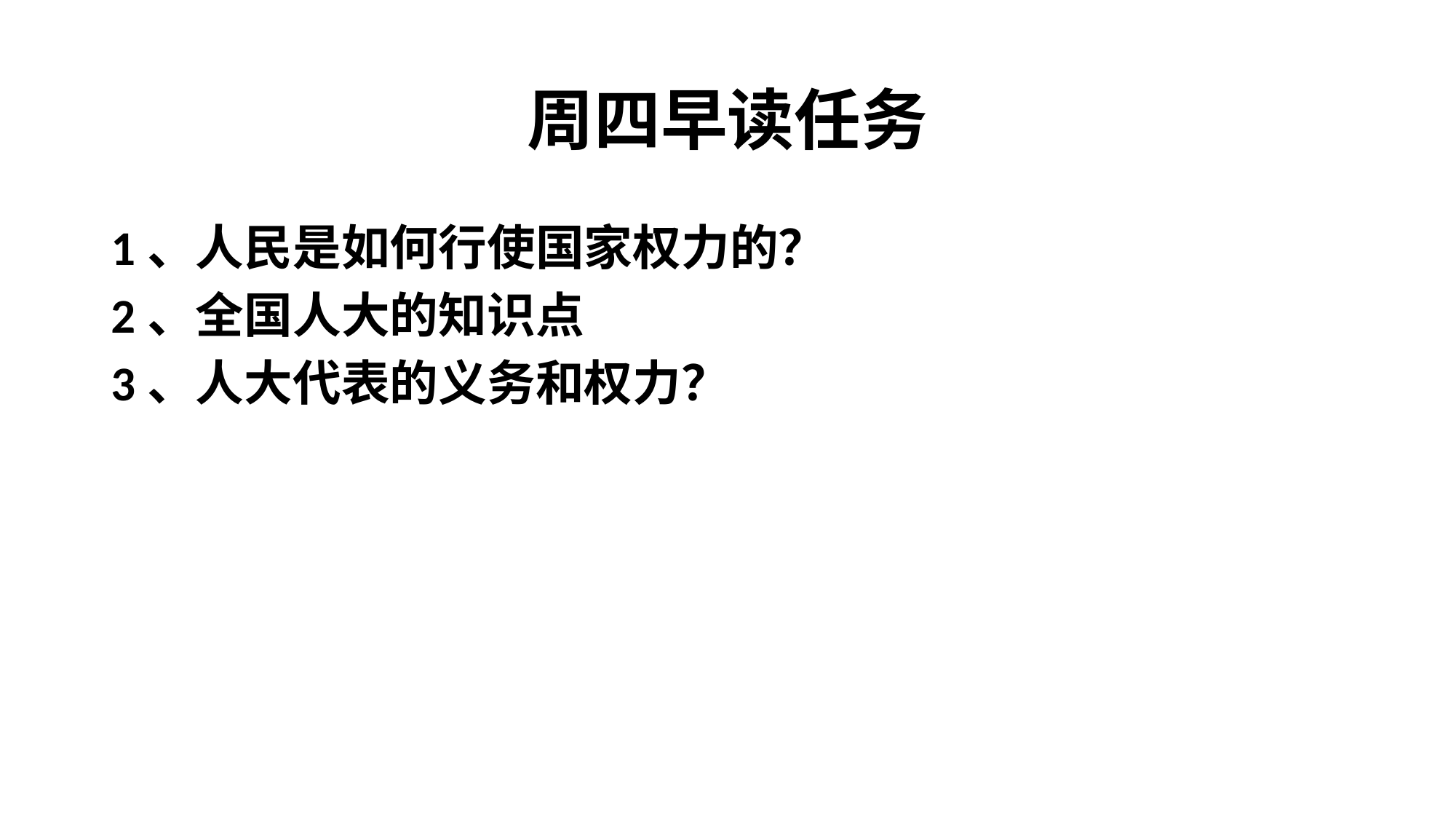

# 周四早读任务
1、人民是如何行使国家权力的？
2、全国人大的知识点
3、人大代表的义务和权力？